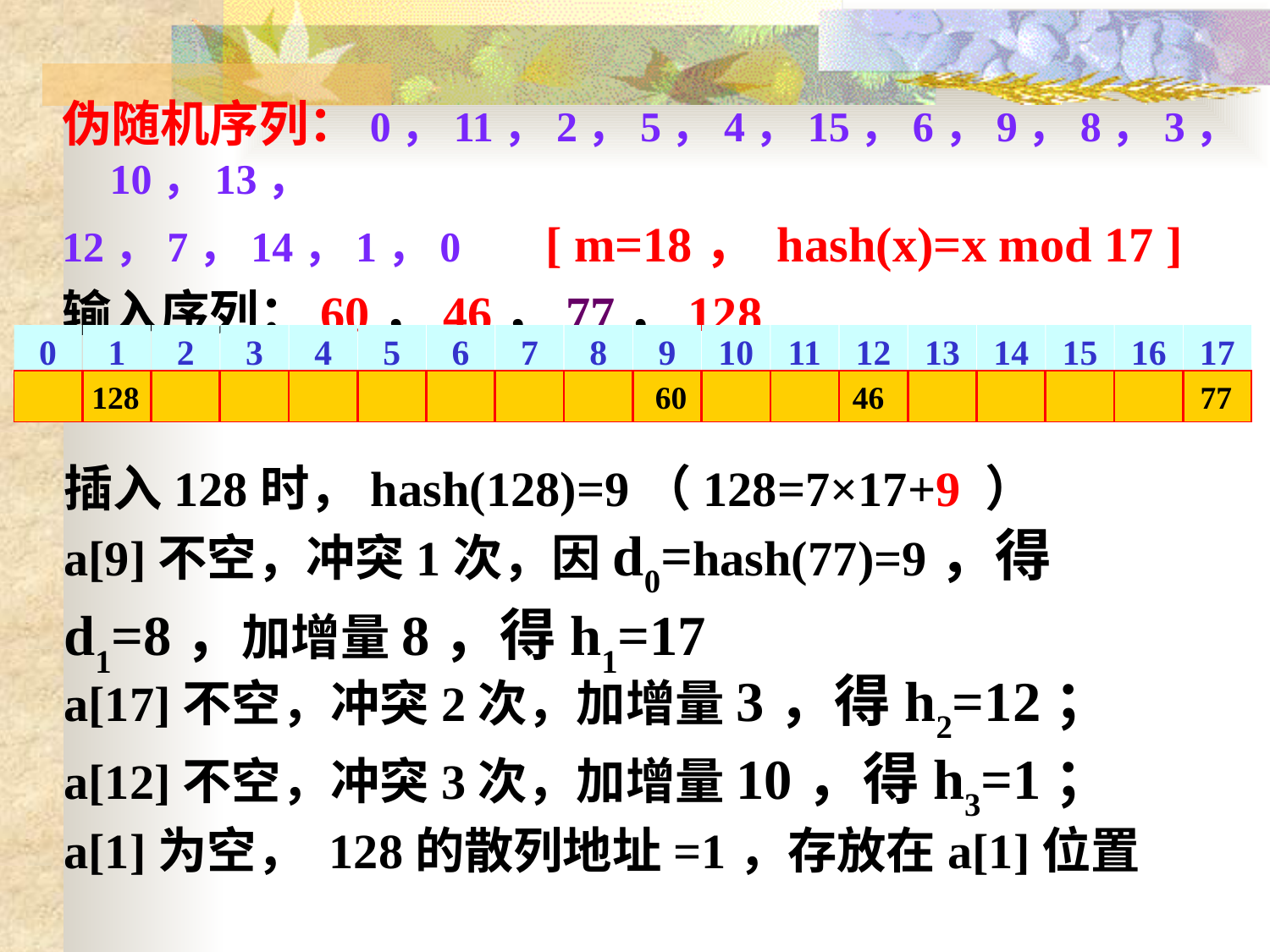

伪随机序列：0，11，2，5，4，15，6，9，8，3，10，13，
12，7，14，1，0        [ m=18， hash(x)=x mod 17 ]
输入序列：60，46，77，128
0

1

2

3

4

5

6

7

8

9

10

11

12

13

14

15

16

17

128
60
46
77
插入128时，hash(128)=9（128=7×17+9 ）
a[9]不空，冲突1次，因d0=hash(77)=9，得d1=8，加增量8，得h1=17
a[17]不空，冲突2次，加增量3，得h2=12；
a[12]不空，冲突3次，加增量10，得h3=1；
a[1]为空， 128的散列地址=1，存放在a[1]位置